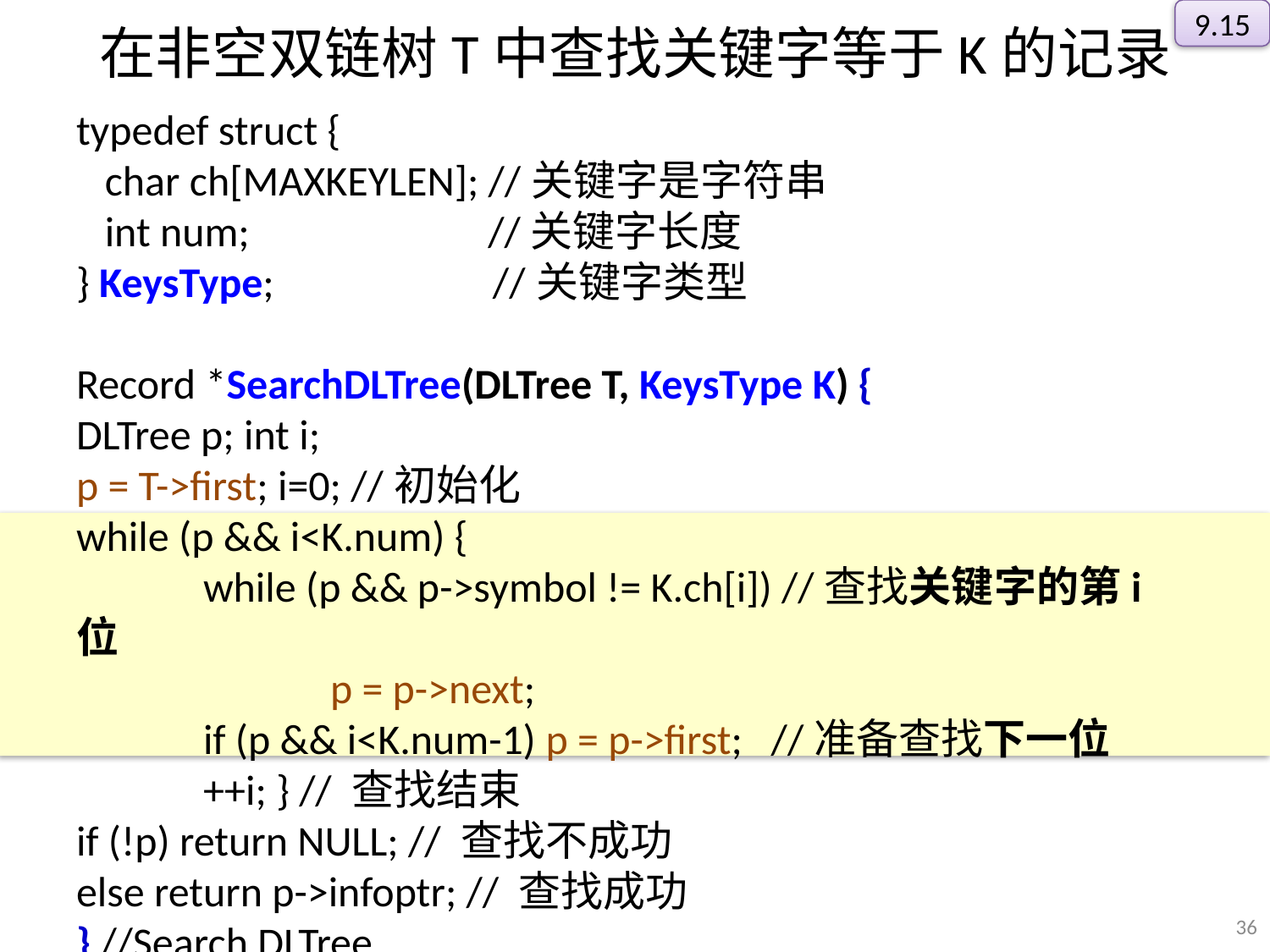

9.15
# 在非空双链树T中查找关键字等于K的记录
typedef struct {
   char ch[MAXKEYLEN]; //关键字是字符串
   int num;                         //关键字长度
} KeysType;                       //关键字类型

Record *SearchDLTree(DLTree T, KeysType K) {
DLTree p; int i;
p = T->first; i=0; //初始化
while (p && i<K.num) {
	while (p && p->symbol != K.ch[i]) //查找关键字的第i位
 		p = p->next;
	if (p && i<K.num-1) p = p->first;   //准备查找下一位
 	++i; } // 查找结束
if (!p) return NULL; // 查找不成功
else return p->infoptr; // 查找成功
} //Search DLTree

36